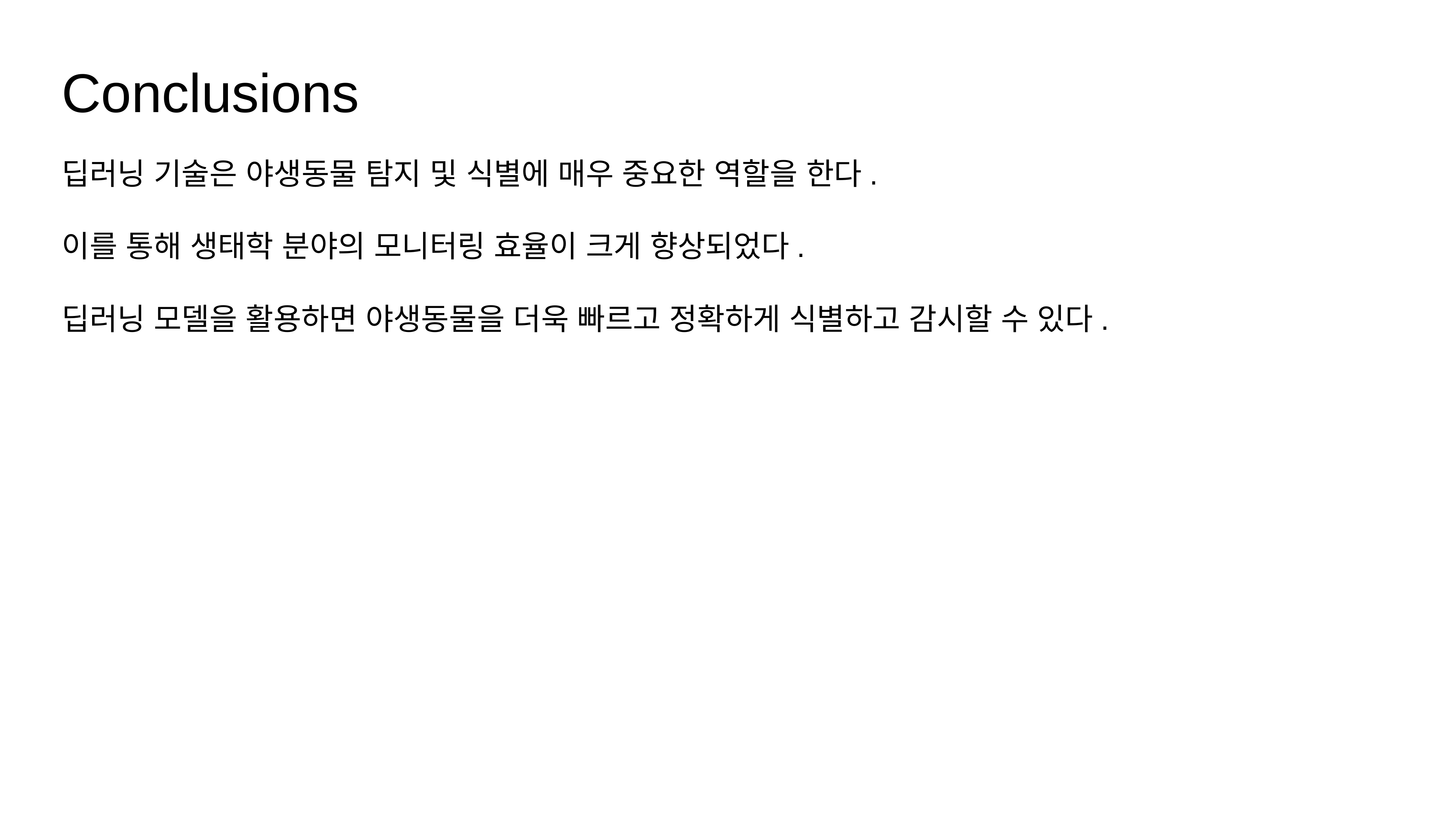

Conclusions
딥러닝 기술은 야생동물 탐지 및 식별에 매우 중요한 역할을 한다.

이를 통해 생태학 분야의 모니터링 효율이 크게 향상되었다.

딥러닝 모델을 활용하면 야생동물을 더욱 빠르고 정확하게 식별하고 감시할 수 있다.